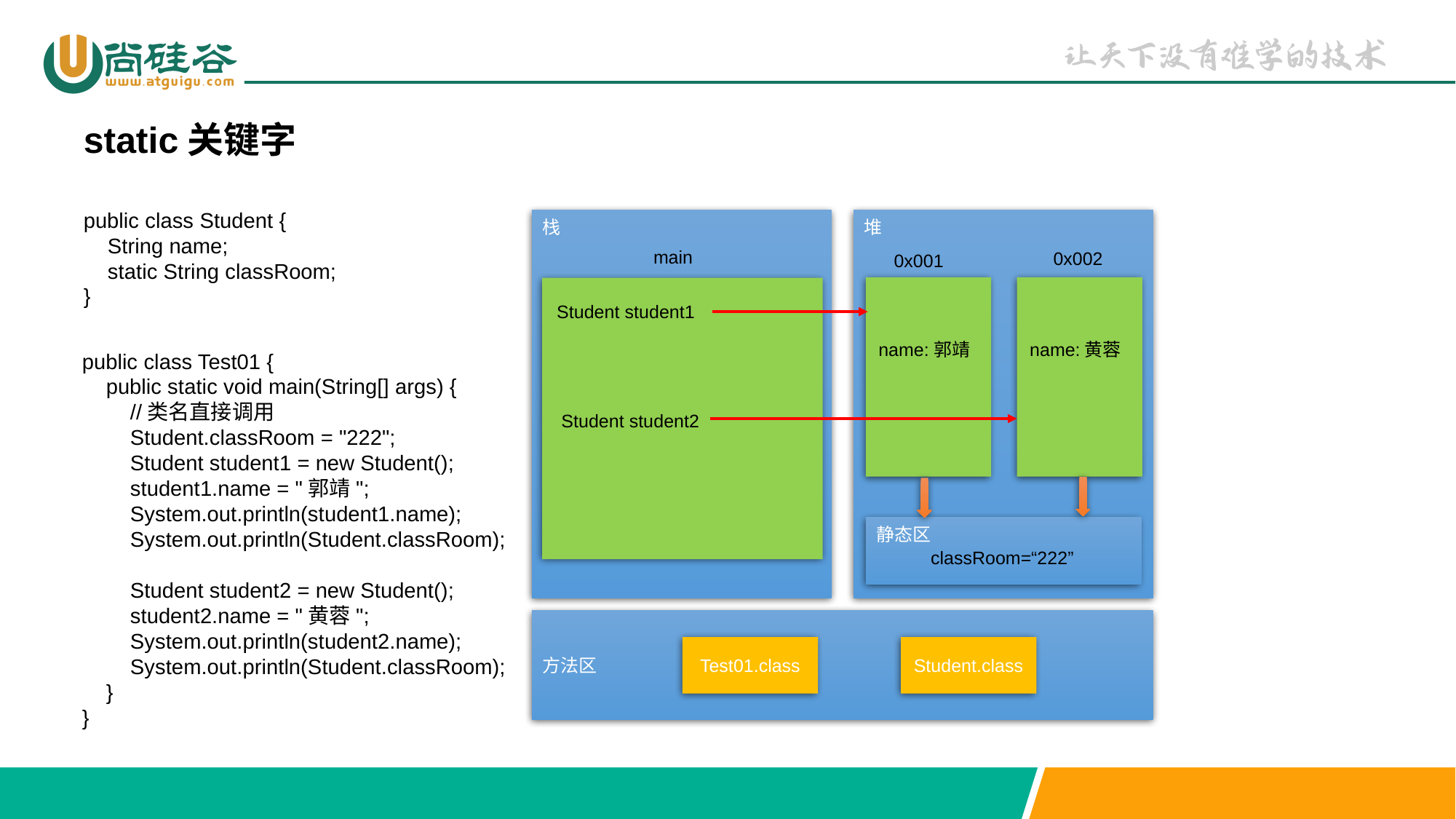

static关键字
public class Student {
    String name;
    static String classRoom;
}
栈
堆
main
0x002
0x001

Student student1

name:郭靖
name:黄蓉
public class Test01 {
    public static void main(String[] args) {
        //类名直接调用
        Student.classRoom = "222";
        Student student1 = new Student();
        student1.name = "郭靖";
        System.out.println(student1.name);
        System.out.println(Student.classRoom);

        Student student2 = new Student();
        student2.name = "黄蓉";
        System.out.println(student2.name);
        System.out.println(Student.classRoom);
    }
}
Student student2

静态区
classRoom=“222”
方法区
Test01.class
Student.class